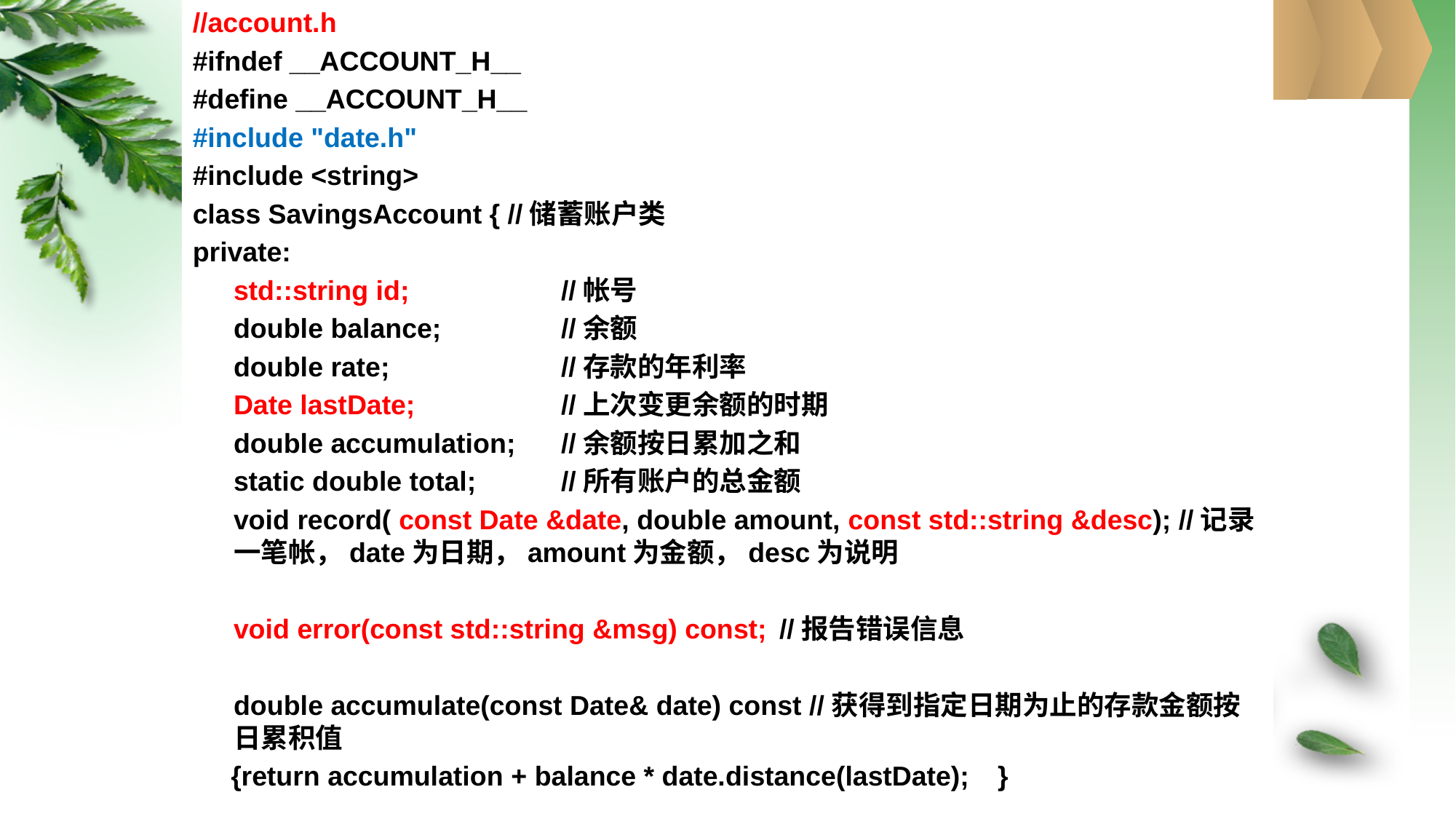

//account.h
#ifndef __ACCOUNT_H__
#define __ACCOUNT_H__
#include "date.h"
#include <string>
class SavingsAccount { //储蓄账户类
private:
	std::string id;		//帐号
	double balance;		//余额
	double rate;		//存款的年利率
	Date lastDate;		//上次变更余额的时期
	double accumulation;	//余额按日累加之和
	static double total;	//所有账户的总金额
	void record( const Date &date, double amount, const std::string &desc); //记录一笔帐，date为日期，amount为金额，desc为说明

	void error(const std::string &msg) const; 	//报告错误信息

	double accumulate(const Date& date) const //获得到指定日期为止的存款金额按日累积值
     {return accumulation + balance * date.distance(lastDate);	}